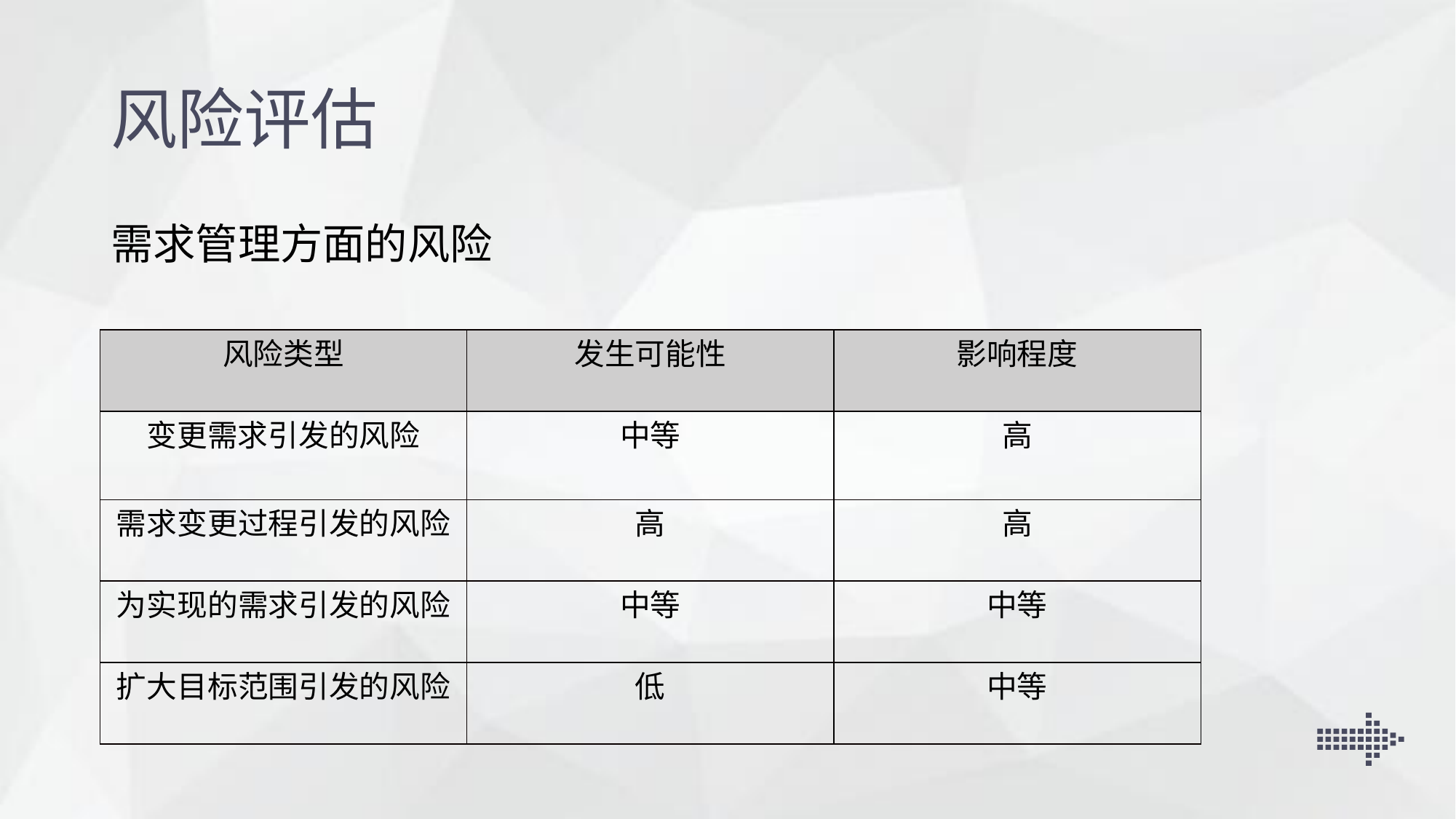

风险评估
需求管理方面的风险
| 风险类型 | 发生可能性 | 影响程度 |
| --- | --- | --- |
| 变更需求引发的风险 | 中等 | 高 |
| 需求变更过程引发的风险 | 高 | 高 |
| 为实现的需求引发的风险 | 中等 | 中等 |
| 扩大目标范围引发的风险 | 低 | 中等 |